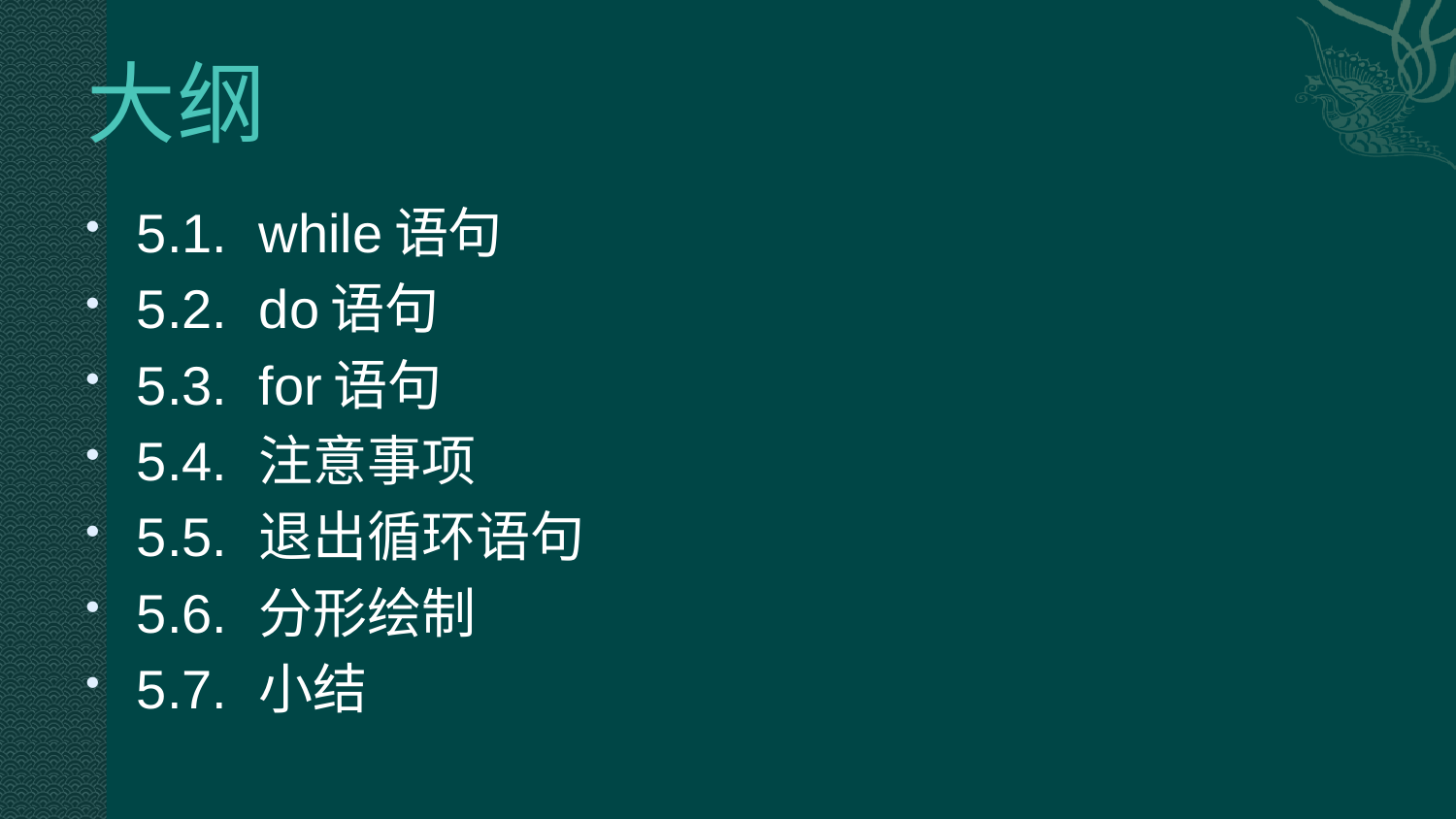

# 大纲
5.1.	while语句
5.2.	do语句
5.3.	for语句
5.4.	注意事项
5.5.	退出循环语句
5.6.	分形绘制
5.7.	小结